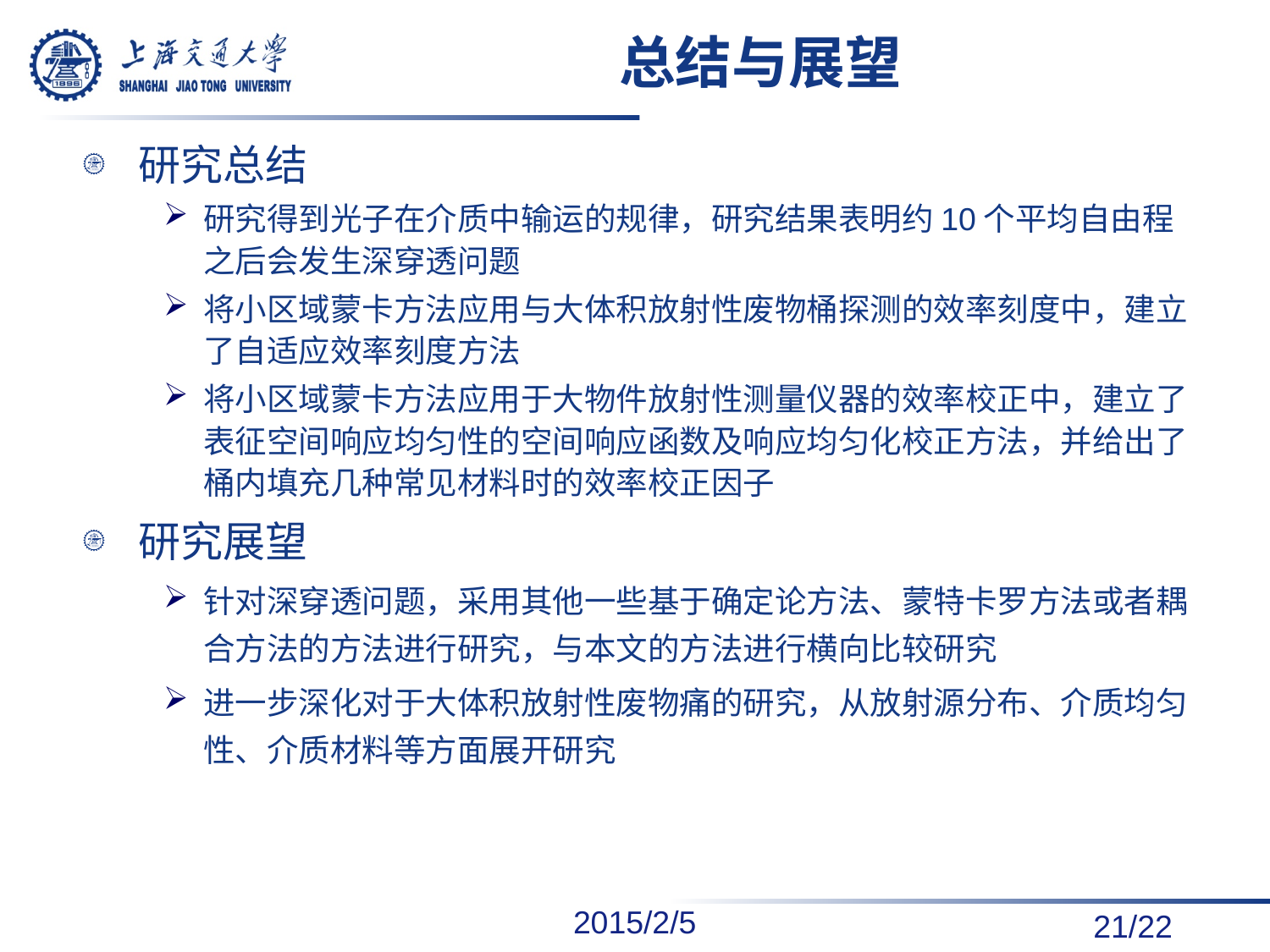

# 总结与展望
研究总结
研究得到光子在介质中输运的规律，研究结果表明约10个平均自由程之后会发生深穿透问题
将小区域蒙卡方法应用与大体积放射性废物桶探测的效率刻度中，建立了自适应效率刻度方法
将小区域蒙卡方法应用于大物件放射性测量仪器的效率校正中，建立了表征空间响应均匀性的空间响应函数及响应均匀化校正方法，并给出了桶内填充几种常见材料时的效率校正因子
研究展望
针对深穿透问题，采用其他一些基于确定论方法、蒙特卡罗方法或者耦合方法的方法进行研究，与本文的方法进行横向比较研究
进一步深化对于大体积放射性废物痛的研究，从放射源分布、介质均匀性、介质材料等方面展开研究